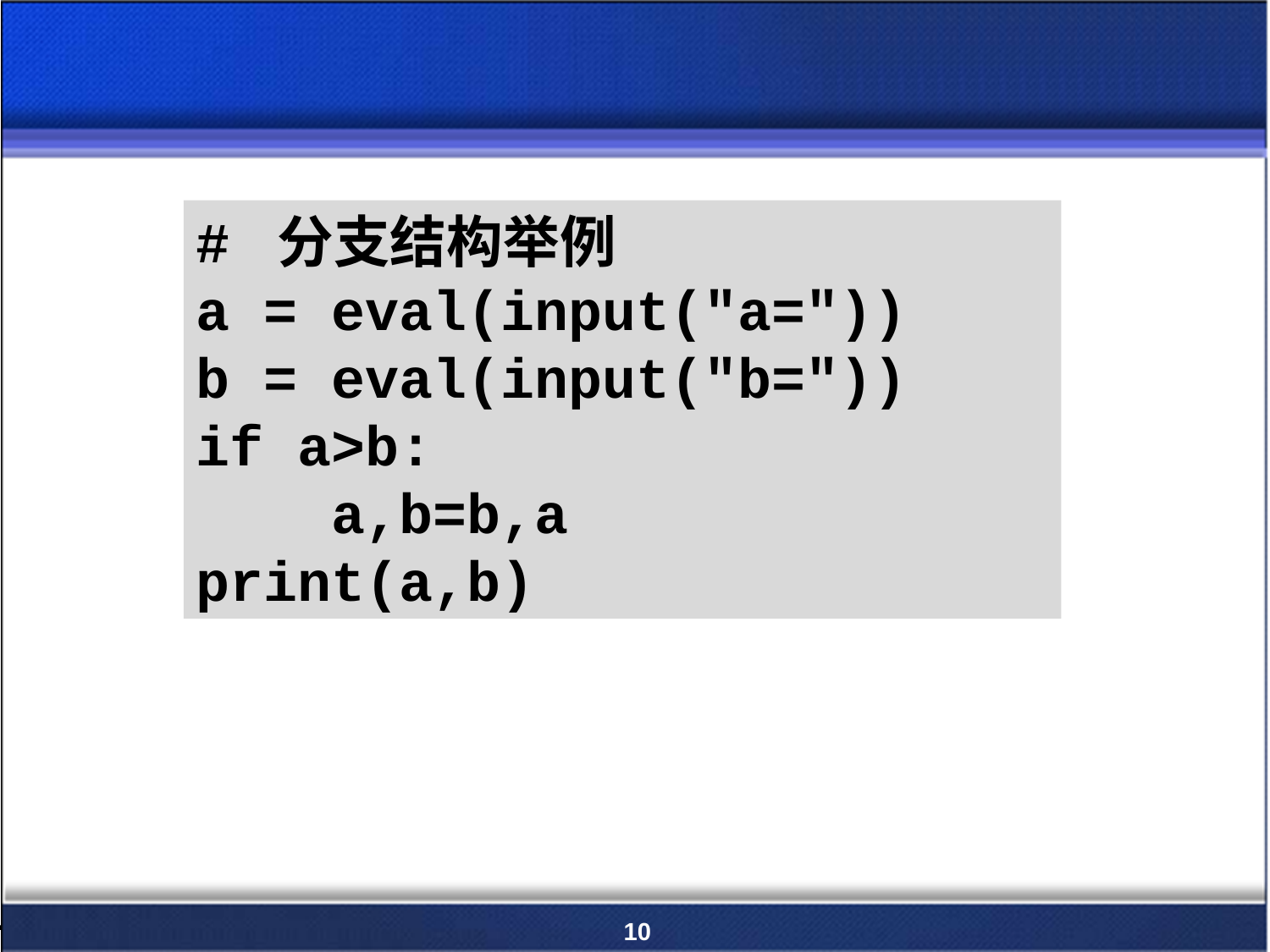

# 分支结构举例
a = eval(input("a="))
b = eval(input("b="))
if a>b:
    a,b=b,a
print(a,b)
10